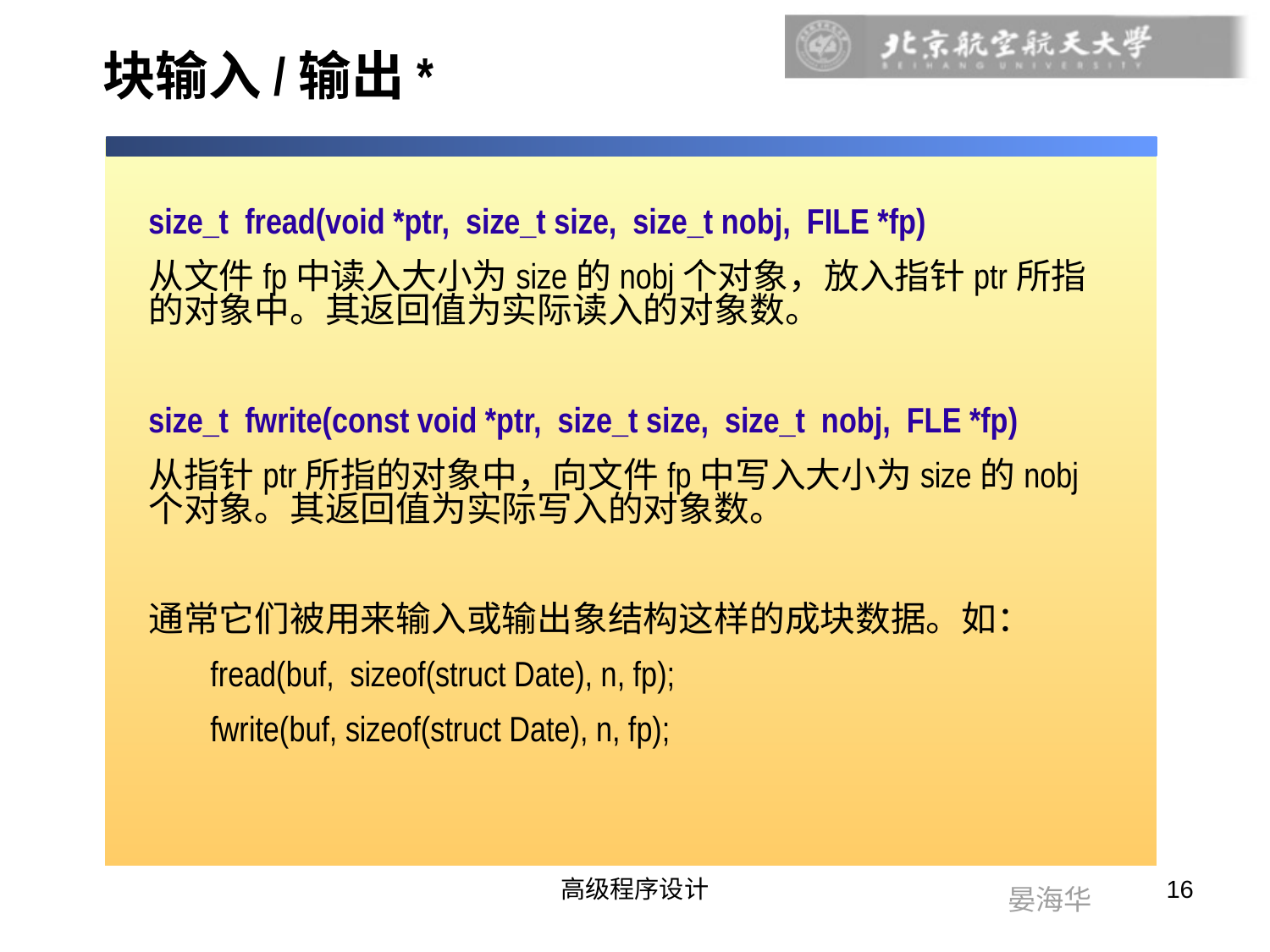

# 块输入/输出*
size_t  fread(void *ptr,  size_t size,  size_t nobj,  FILE *fp)
从文件fp中读入大小为size的nobj个对象，放入指针ptr所指的对象中。其返回值为实际读入的对象数。

size_t  fwrite(const void *ptr,  size_t size,  size_t  nobj,  FLE *fp)
从指针ptr所指的对象中，向文件fp中写入大小为size的nobj个对象。其返回值为实际写入的对象数。

通常它们被用来输入或输出象结构这样的成块数据。如：
fread(buf,  sizeof(struct Date), n, fp);
fwrite(buf, sizeof(struct Date), n, fp);
高级程序设计
16